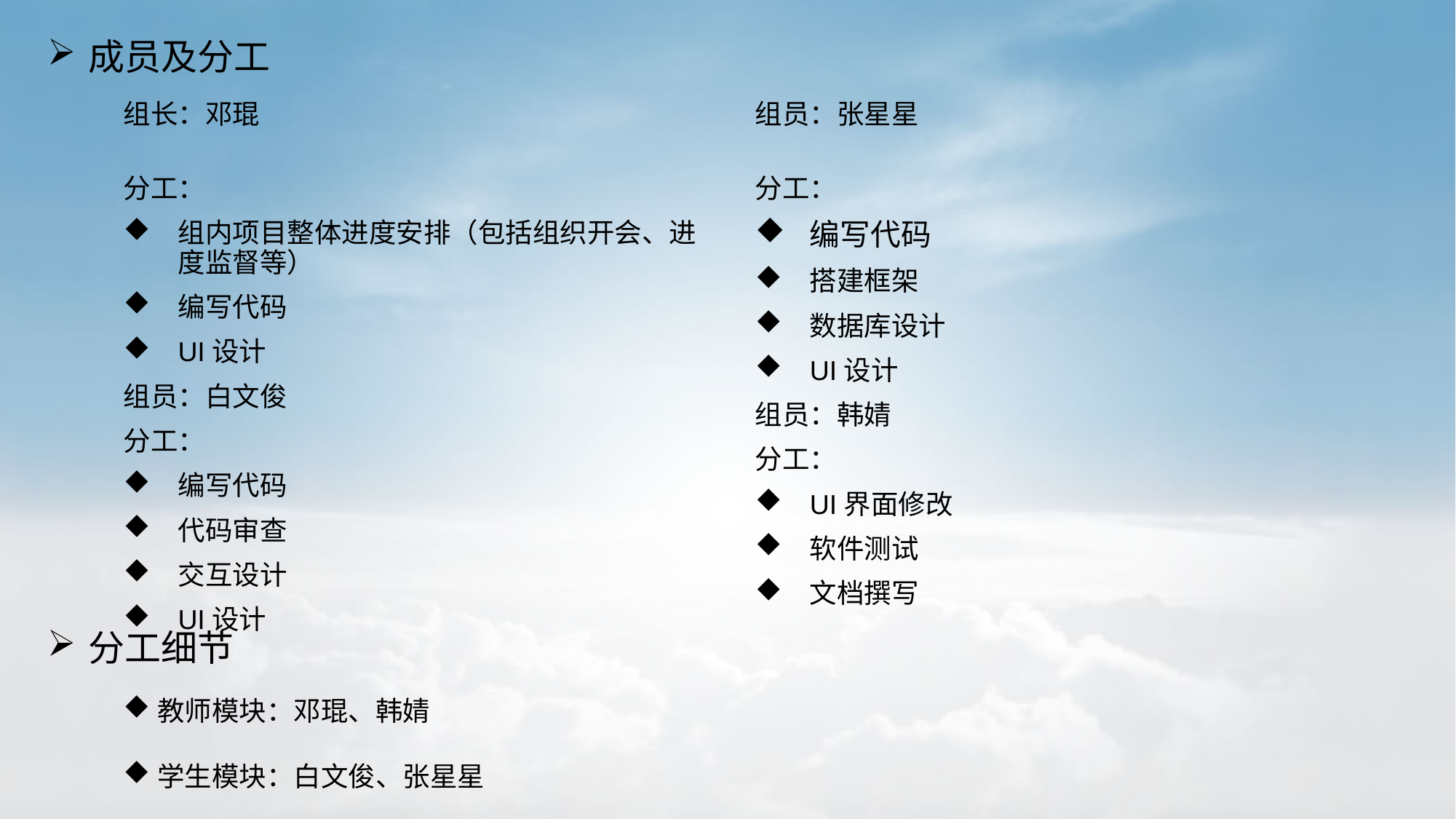

# 成员及分工
组长：邓琨
分工：
组内项目整体进度安排（包括组织开会、进度监督等）
编写代码
UI设计
组员：白文俊
分工：
编写代码
代码审查
交互设计
UI设计

组员：张星星
分工：
编写代码
搭建框架
数据库设计
UI设计
组员：韩婧
分工：
UI界面修改
软件测试
文档撰写

分工细节
教师模块：邓琨、韩婧

学生模块：白文俊、张星星